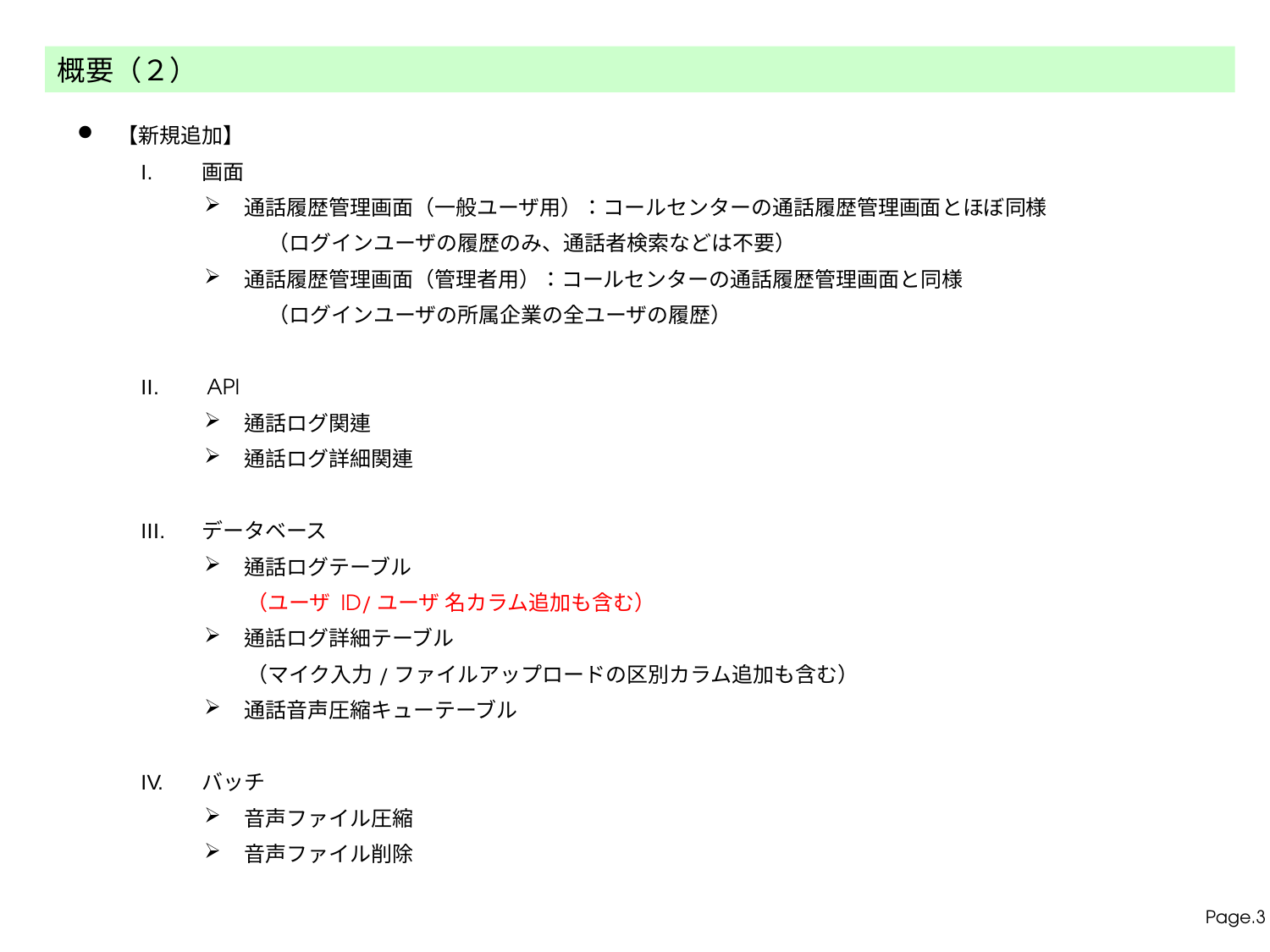

概要（２）
【新規追加】
　画面
通話履歴管理画面（一般ユーザ用）：コールセンターの通話履歴管理画面とほぼ同様
　　　（ログインユーザの履歴のみ、通話者検索などは不要）
通話履歴管理画面（管理者用）：コールセンターの通話履歴管理画面と同様
　　　（ログインユーザの所属企業の全ユーザの履歴）

　API
通話ログ関連
通話ログ詳細関連

　データベース
通話ログテーブル
　　（ユーザ ID/ユーザ 名カラム追加も含む）
通話ログ詳細テーブル
　　（マイク入力/ファイルアップロードの区別カラム追加も含む）
通話音声圧縮キューテーブル

　バッチ
音声ファイル圧縮
音声ファイル削除